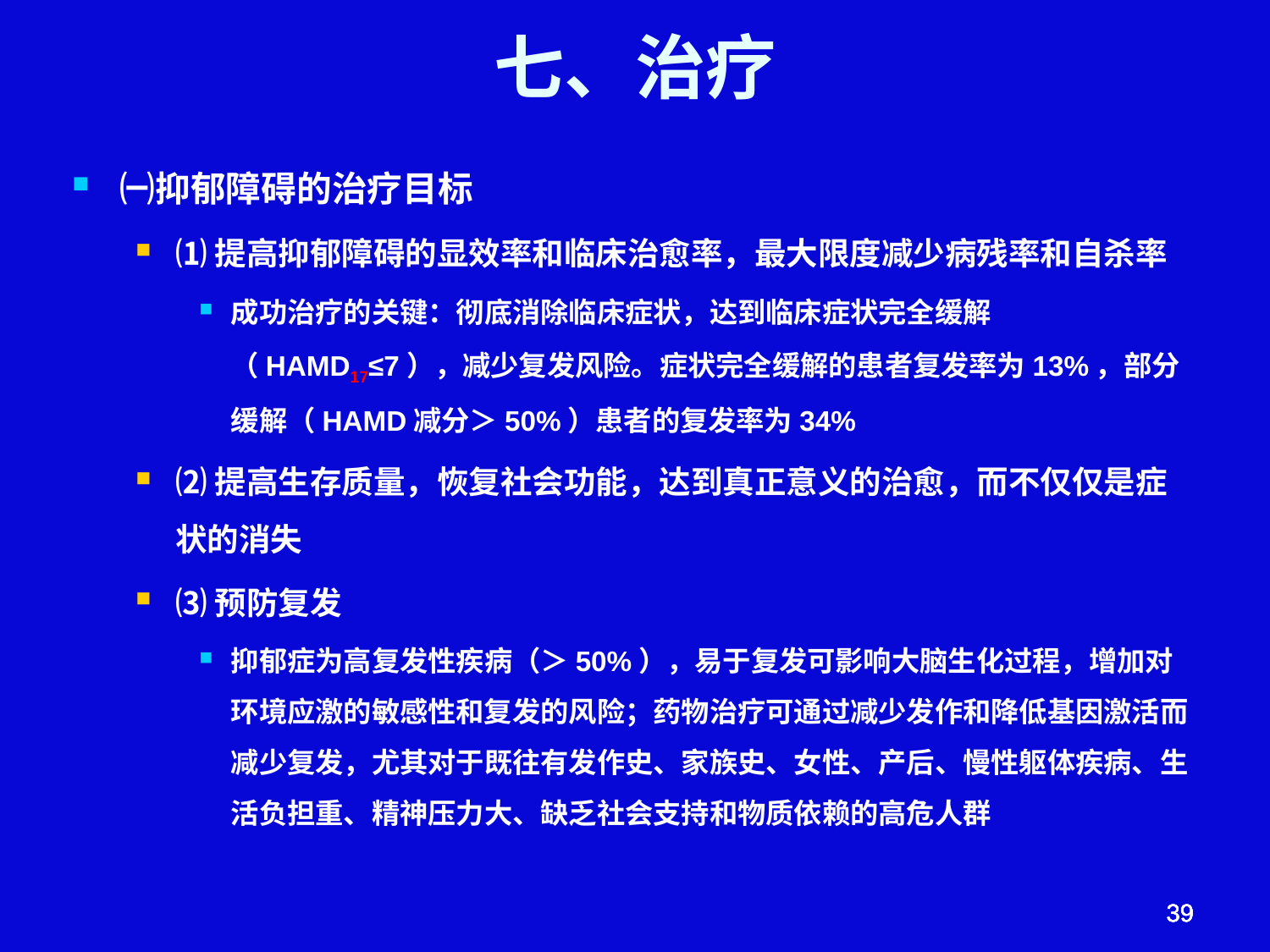

# 七、治疗
㈠抑郁障碍的治疗目标
⑴提高抑郁障碍的显效率和临床治愈率，最大限度减少病残率和自杀率
成功治疗的关键：彻底消除临床症状，达到临床症状完全缓解（HAMD17≤7），减少复发风险。症状完全缓解的患者复发率为13%，部分缓解（HAMD减分＞50%）患者的复发率为34%
⑵提高生存质量，恢复社会功能，达到真正意义的治愈，而不仅仅是症状的消失
⑶预防复发
抑郁症为高复发性疾病（＞50%），易于复发可影响大脑生化过程，增加对环境应激的敏感性和复发的风险；药物治疗可通过减少发作和降低基因激活而减少复发，尤其对于既往有发作史、家族史、女性、产后、慢性躯体疾病、生活负担重、精神压力大、缺乏社会支持和物质依赖的高危人群
39
39
39
39
39
39